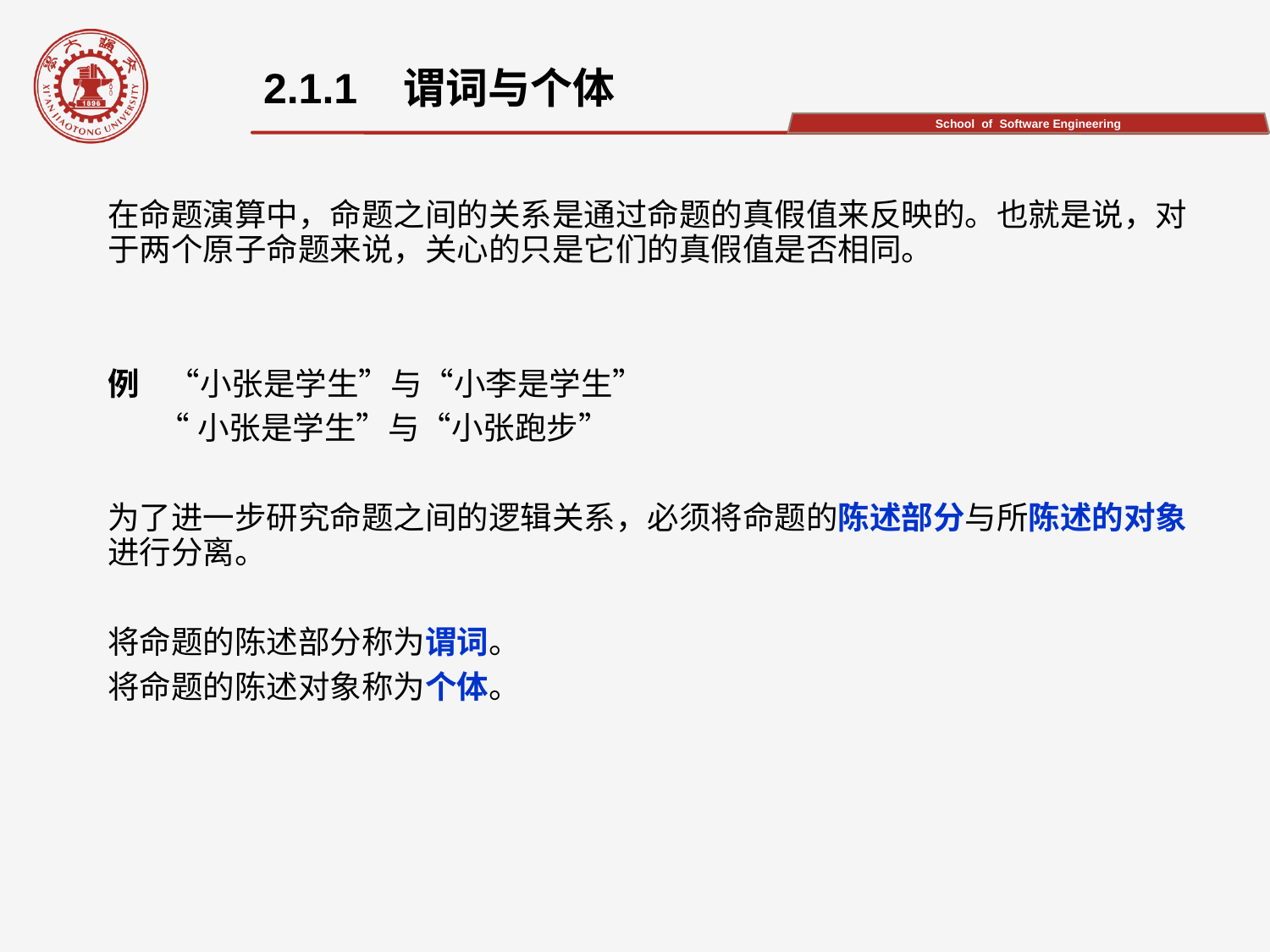

2.1.1   谓词与个体
在命题演算中，命题之间的关系是通过命题的真假值来反映的。也就是说，对于两个原子命题来说，关心的只是它们的真假值是否相同。

例    “小张是学生”与“小李是学生”
       “小张是学生”与“小张跑步”

为了进一步研究命题之间的逻辑关系，必须将命题的陈述部分与所陈述的对象进行分离。

将命题的陈述部分称为谓词。
将命题的陈述对象称为个体。